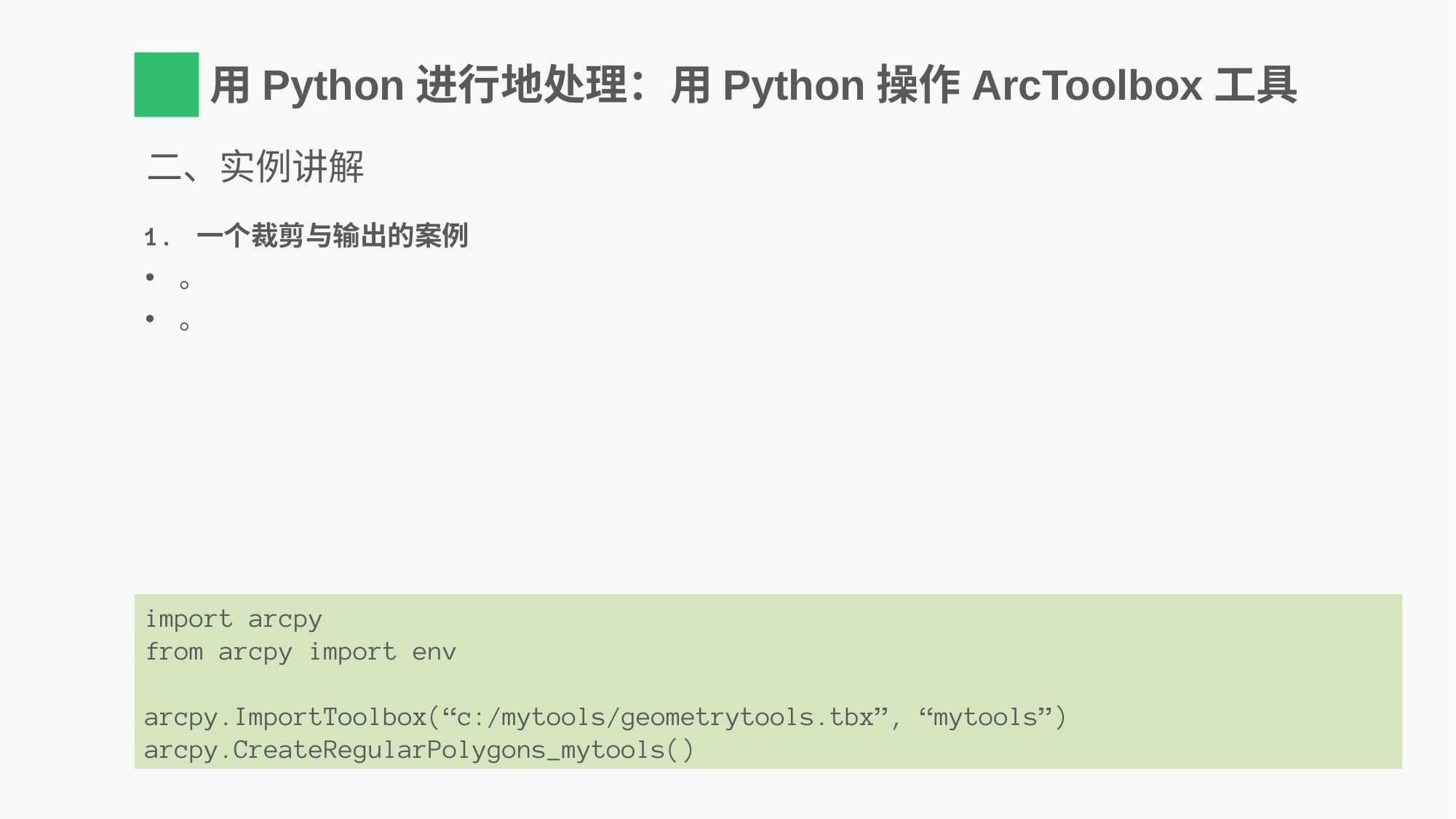

二、实例讲解
1. 一个裁剪与输出的案例
。
。
import arcpy
from arcpy import env

arcpy.ImportToolbox(“c:/mytools/geometrytools.tbx”, “mytools”) arcpy.CreateRegularPolygons_mytools()